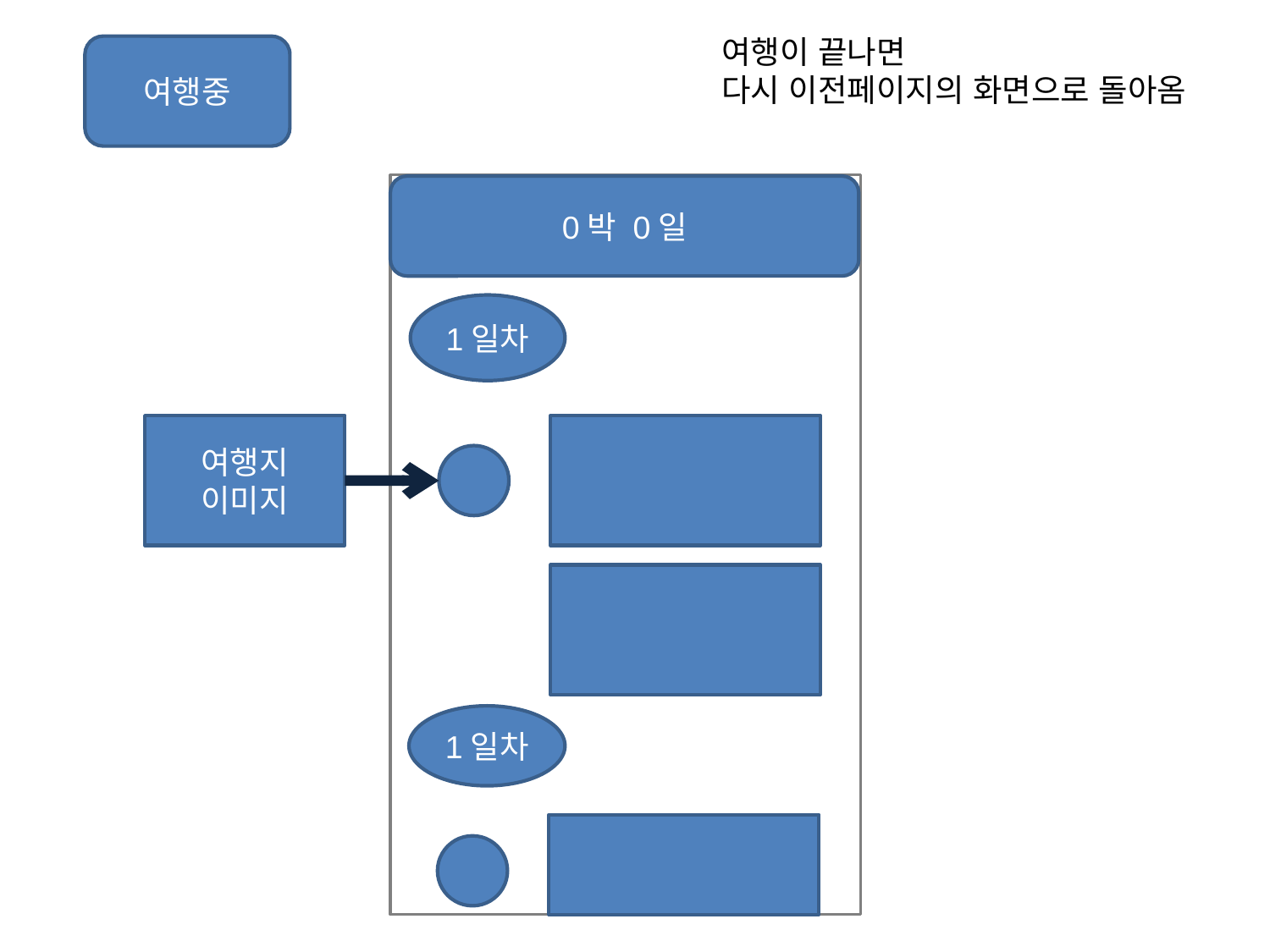

여행이 끝나면
다시 이전페이지의 화면으로 돌아옴
여행중

0박 0일
1일차
여행지 이미지

1일차